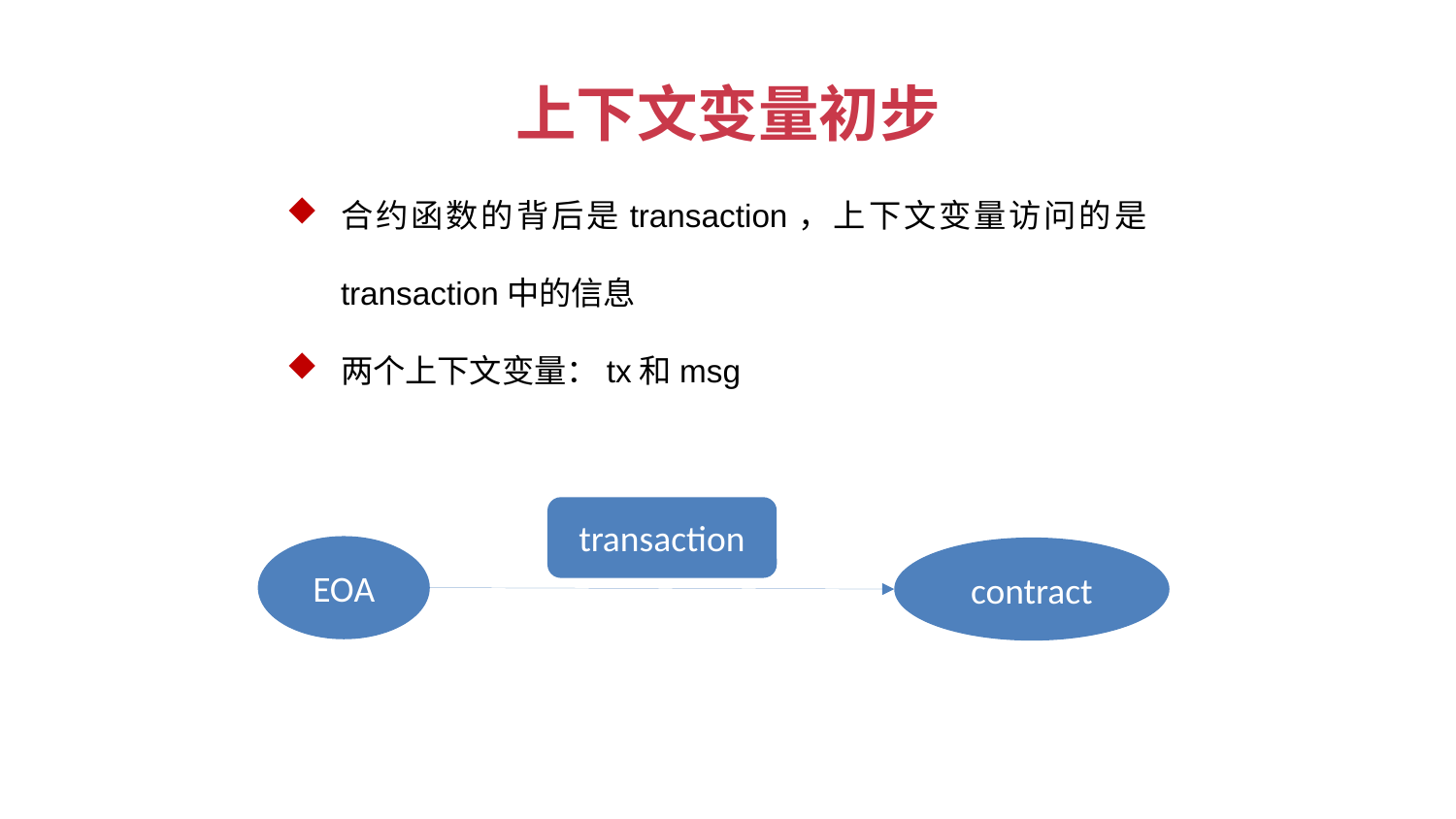

上下文变量初步
合约函数的背后是transaction，上下文变量访问的是transaction中的信息
两个上下文变量：tx和msg

transaction
EOA
contract